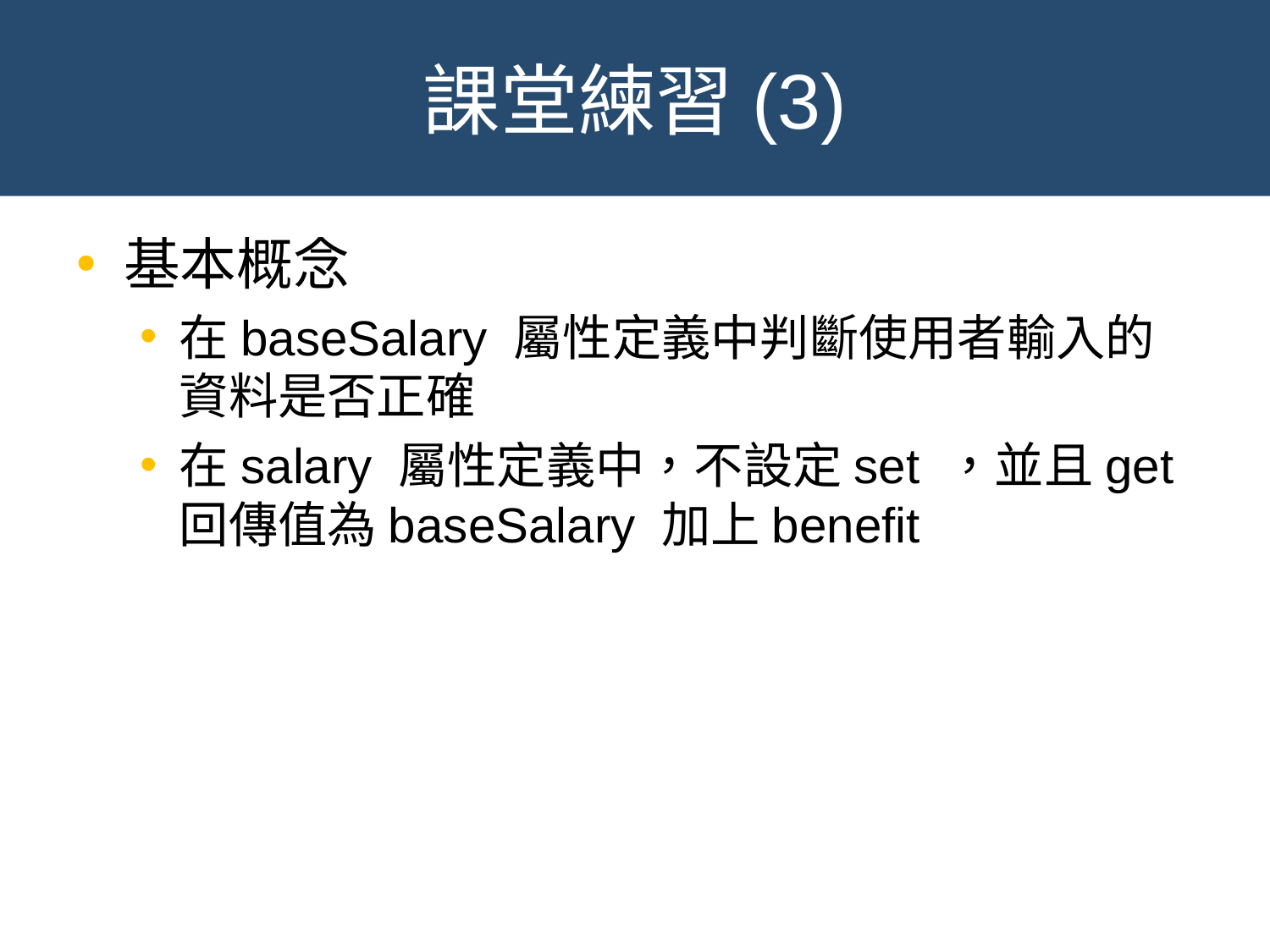

# 課堂練習(3)
基本概念
在baseSalary 屬性定義中判斷使用者輸入的資料是否正確
在salary 屬性定義中，不設定set ，並且get回傳值為baseSalary 加上benefit